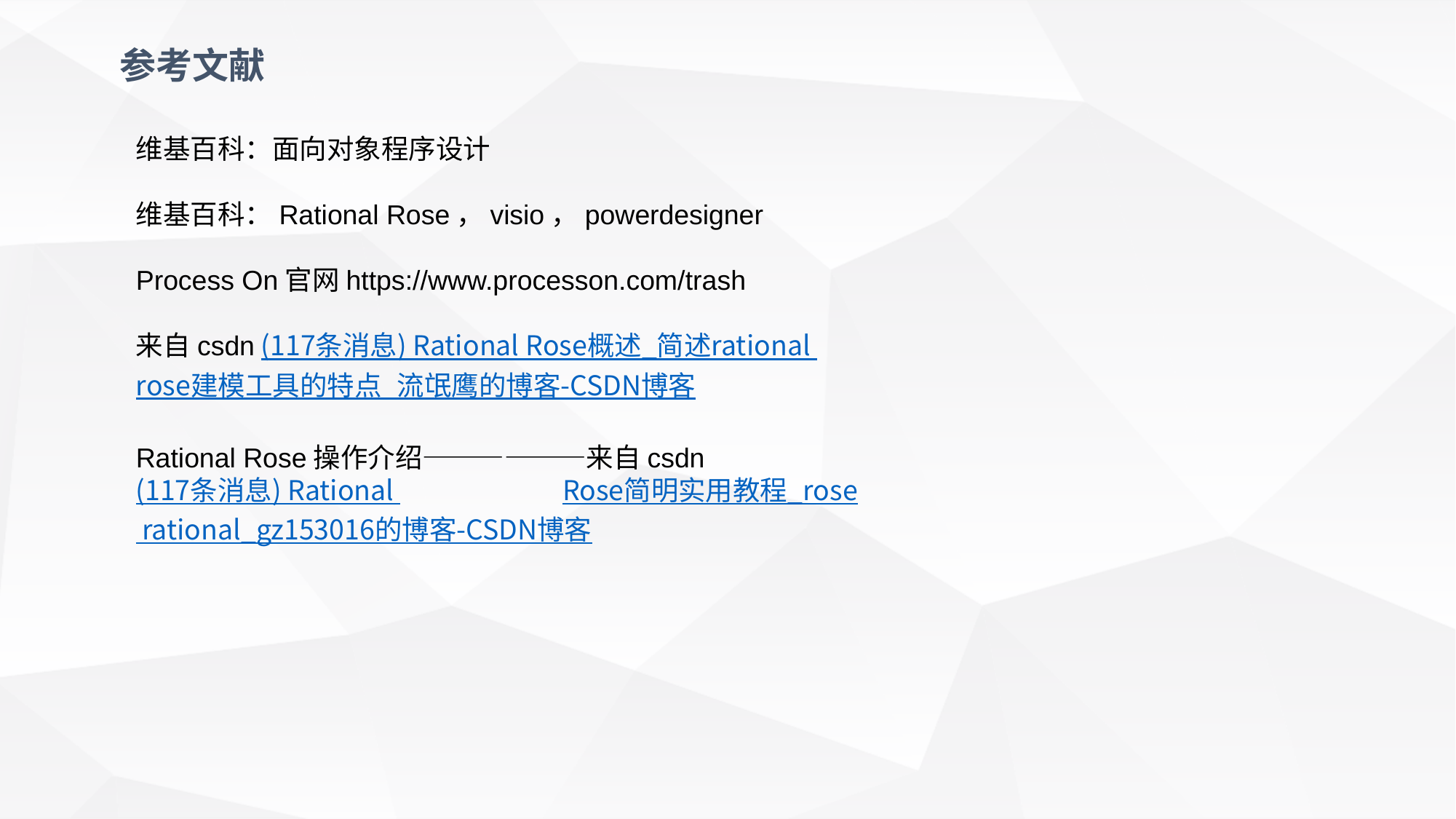

参考文献

维基百科：面向对象程序设计

维基百科：Rational Rose，visio，powerdesigner

Process On官网https://www.processon.com/trash

来自csdn(117条消息) Rational Rose概述_简述rational rose建模工具的特点_流氓鹰的博客-CSDN博客

Rational Rose操作介绍——————来自csdn
(117条消息) Rational Rose简明实用教程_rose rational_gz153016的博客-CSDN博客